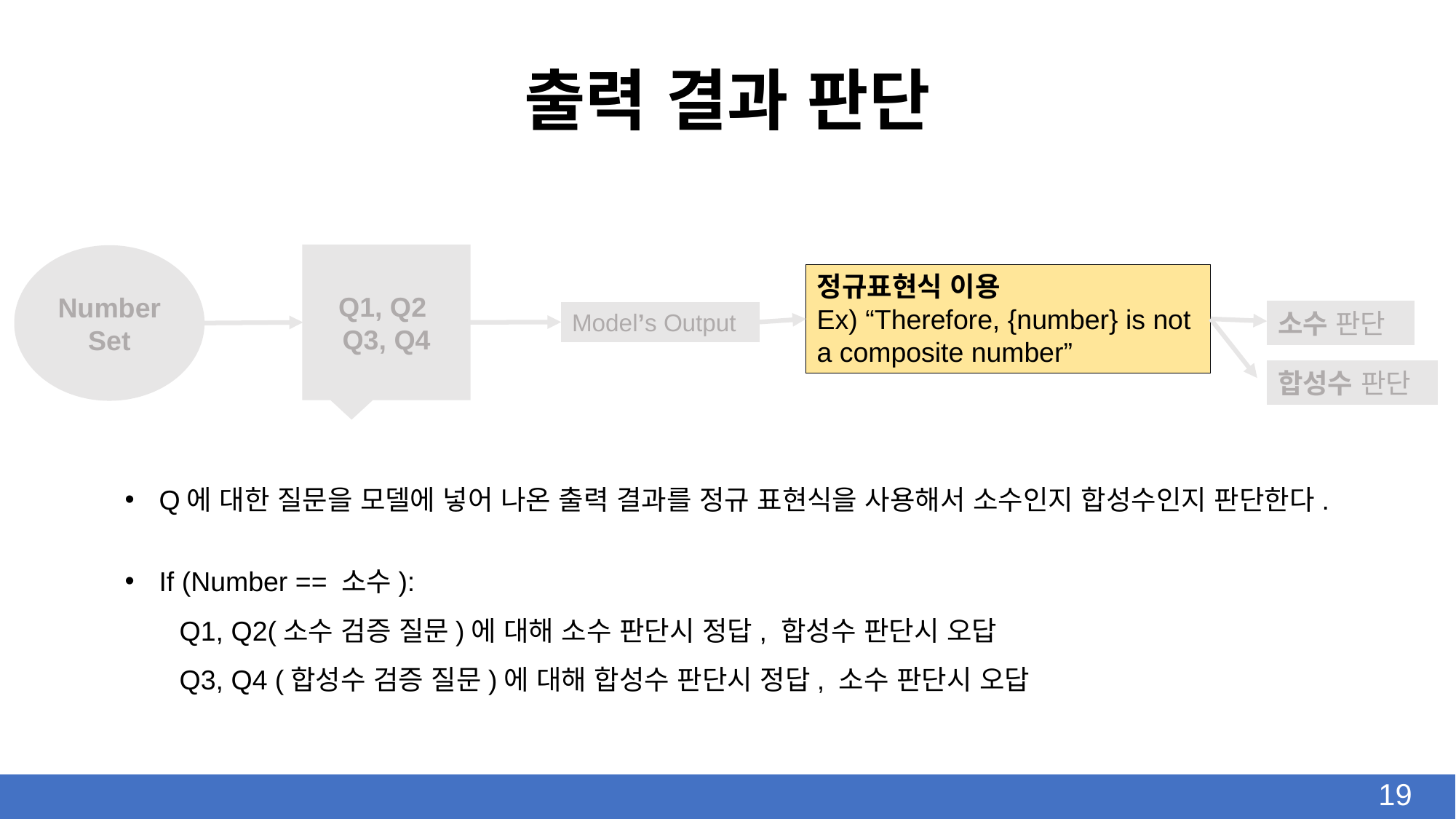

출력 결과 판단

Q1, Q2
Q3, Q4

Number
 Set

정규표현식 이용
Ex) “Therefore, {number} is not a composite number”
소수 판단
Model’s Output
합성수 판단
Q에 대한 질문을 모델에 넣어 나온 출력 결과를 정규 표현식을 사용해서 소수인지 합성수인지 판단한다.

If (Number == 소수):
Q1, Q2(소수 검증 질문)에 대해 소수 판단시 정답, 합성수 판단시 오답
Q3, Q4 (합성수 검증 질문)에 대해 합성수 판단시 정답, 소수 판단시 오답

19